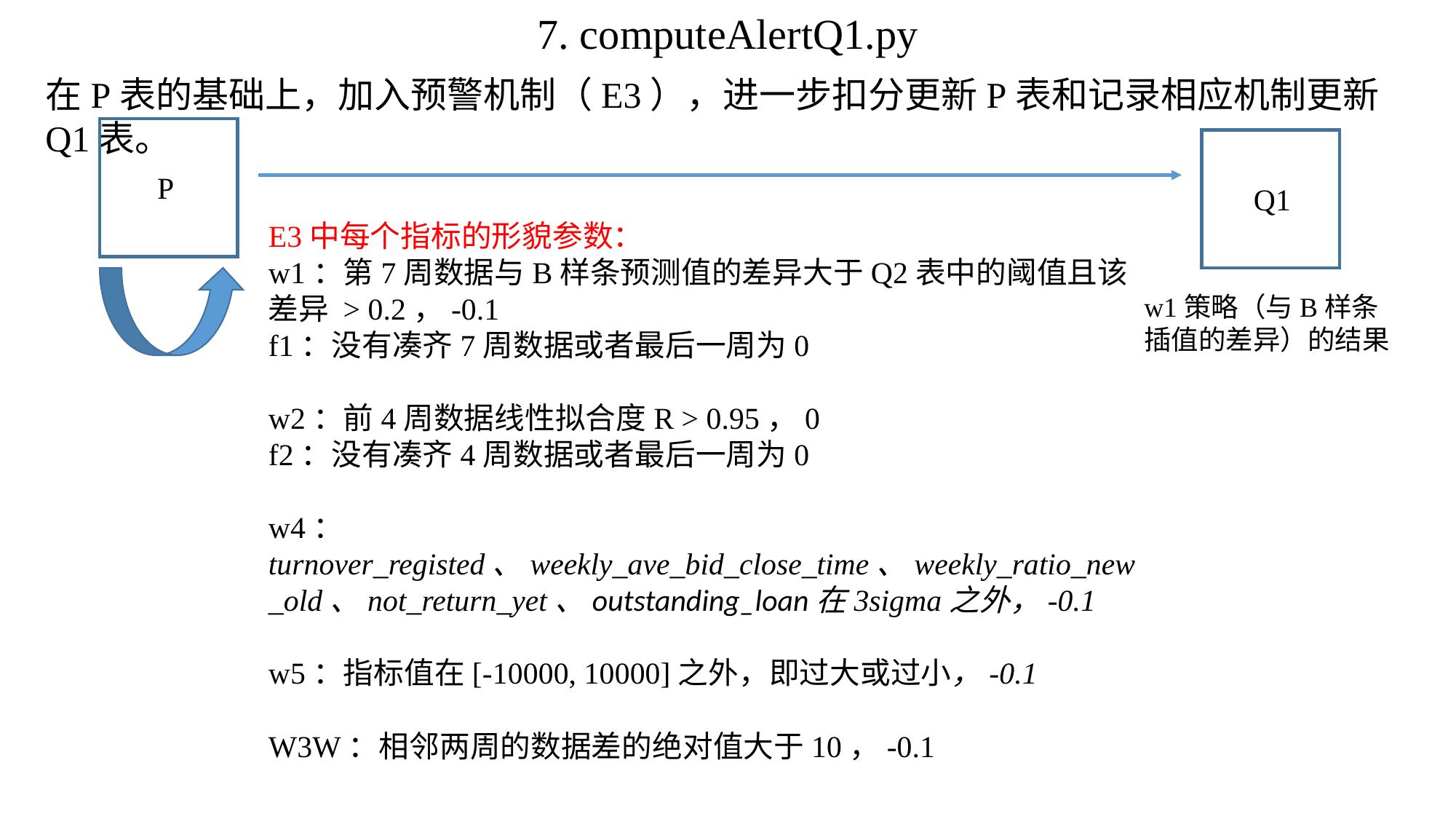

7. computeAlertQ1.py
在P表的基础上，加入预警机制（E3），进一步扣分更新P表和记录相应机制更新Q1表。

P

Q1
E3中每个指标的形貌参数：
w1：第7周数据与B样条预测值的差异大于Q2表中的阈值且该差异 > 0.2，-0.1
f1：没有凑齐7周数据或者最后一周为0

w2：前4周数据线性拟合度R > 0.95，0
f2：没有凑齐4周数据或者最后一周为0

w4：turnover_registed、weekly_ave_bid_close_time、weekly_ratio_new_old、not_return_yet、outstanding_loan在3sigma之外，-0.1

w5：指标值在[-10000, 10000]之外，即过大或过小，-0.1

W3W：相邻两周的数据差的绝对值大于10，-0.1

w1策略（与B样条插值的差异）的结果